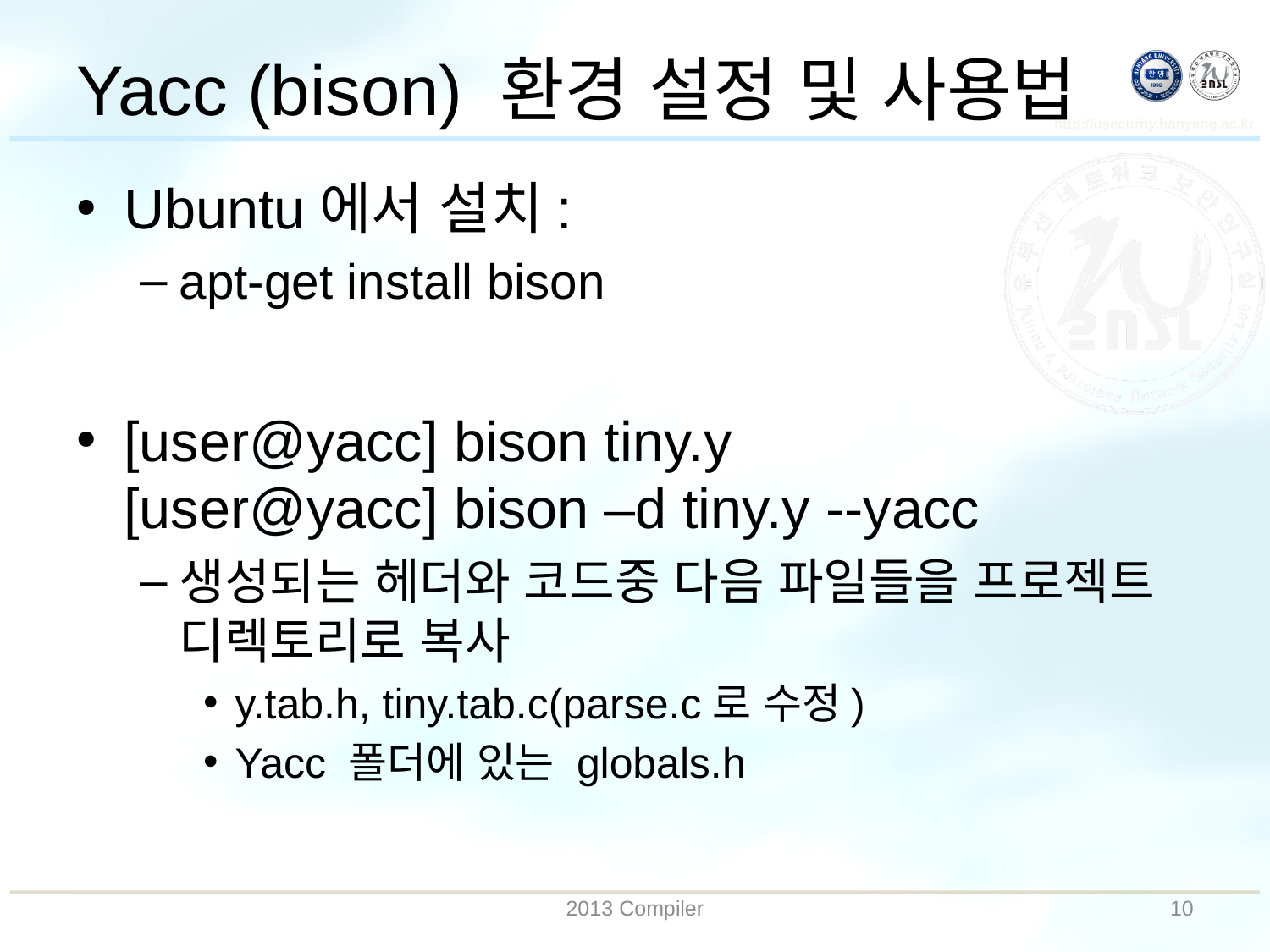

# Yacc (bison) 환경 설정 및 사용법
Ubuntu에서 설치:
apt-get install bison

[user@yacc] bison tiny.y
[user@yacc] bison –d tiny.y --yacc
생성되는 헤더와 코드중 다음 파일들을 프로젝트 디렉토리로 복사
y.tab.h, tiny.tab.c(parse.c로 수정)
Yacc 폴더에 있는 globals.h
2013 Compiler
10